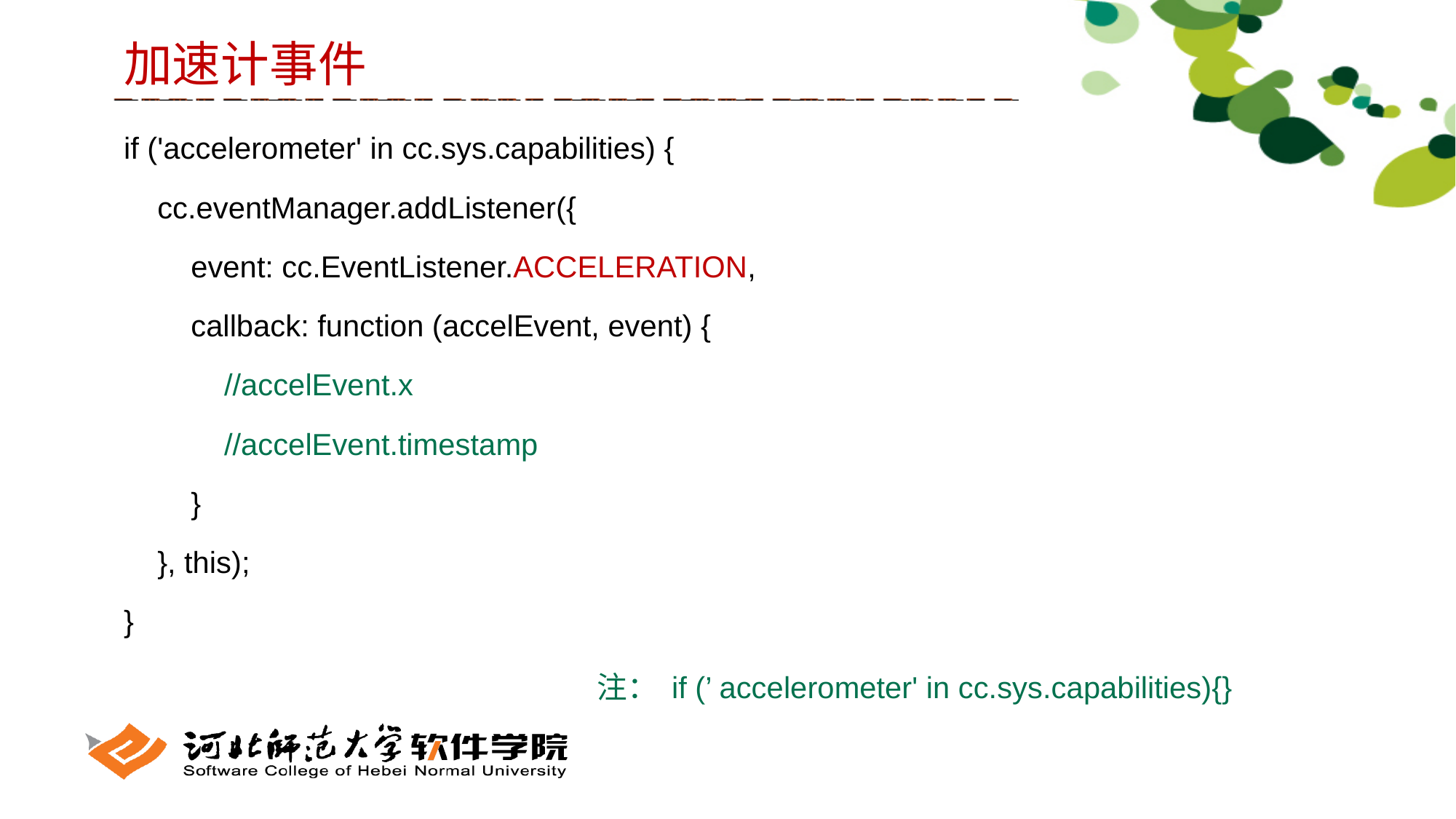

加速计事件

if ('accelerometer' in cc.sys.capabilities) {
    cc.eventManager.addListener({
        event: cc.EventListener.ACCELERATION,
        callback: function (accelEvent, event) {
            //accelEvent.x
            //accelEvent.timestamp
        }
    }, this);
}
注： if (’ accelerometer' in cc.sys.capabilities){}